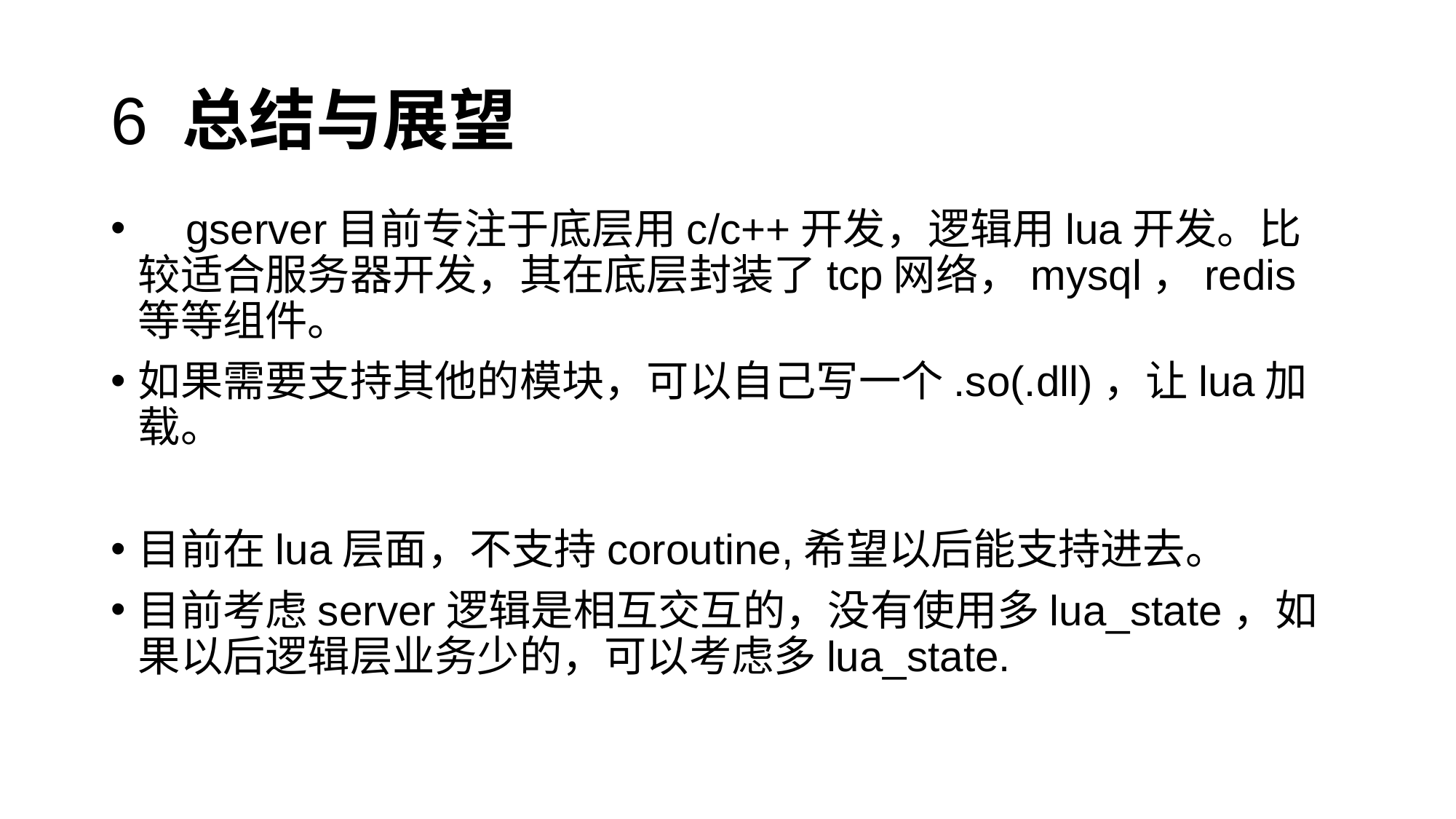

# 6 总结与展望
    gserver目前专注于底层用c/c++开发，逻辑用lua开发。比较适合服务器开发，其在底层封装了tcp网络，mysql，redis等等组件。
如果需要支持其他的模块，可以自己写一个.so(.dll)，让lua加载。

目前在lua层面，不支持coroutine,希望以后能支持进去。
目前考虑server逻辑是相互交互的，没有使用多lua_state，如果以后逻辑层业务少的，可以考虑多lua_state.